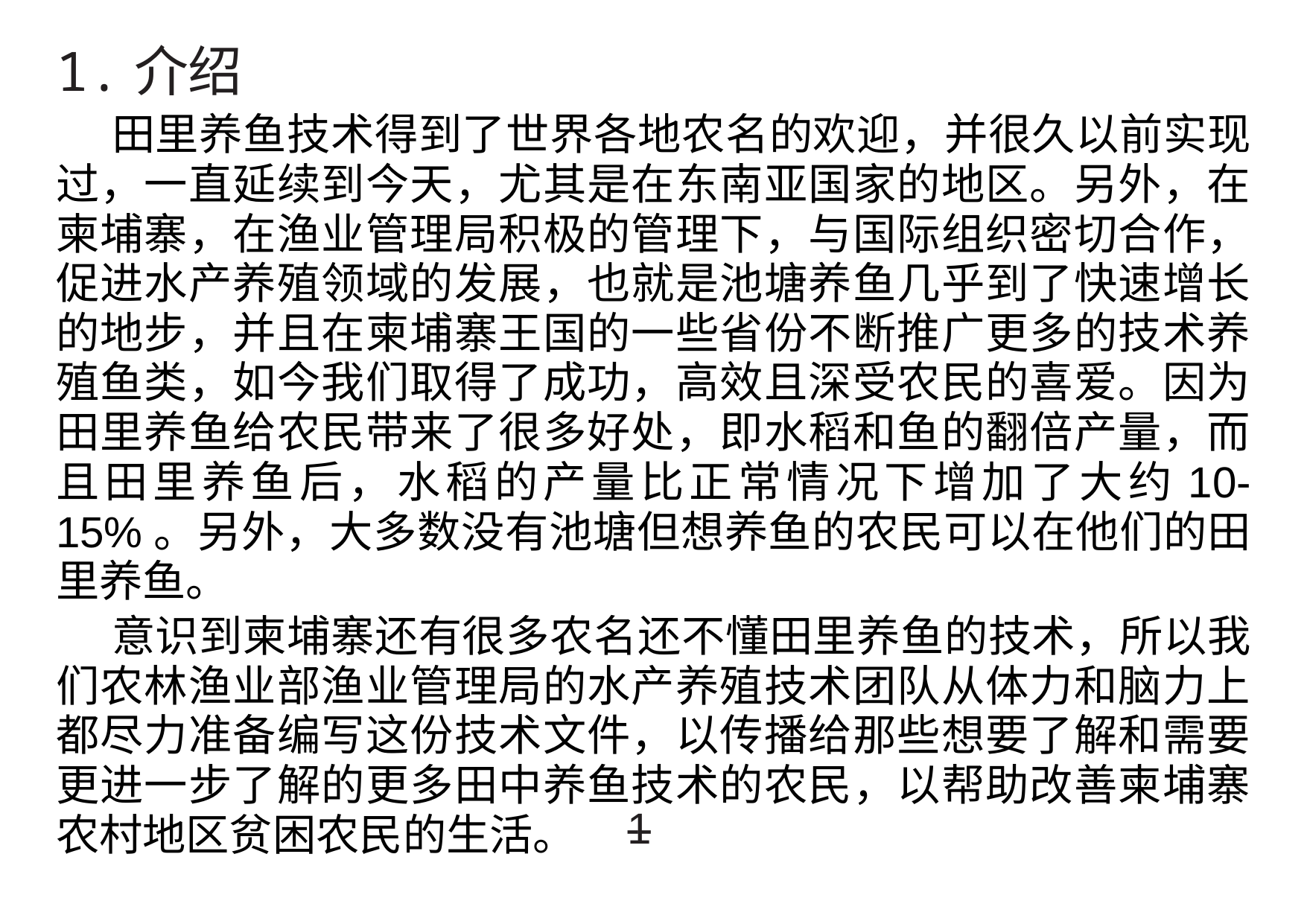

# 1.介绍
田里养鱼技术得到了世界各地农名的欢迎，并很久以前实现过，一直延续到今天，尤其是在东南亚国家的地区。另外，在柬埔寨，在渔业管理局积极的管理下，与国际组织密切合作，促进水产养殖领域的发展，也就是池塘养鱼几乎到了快速增长的地步，并且在柬埔寨王国的一些省份不断推广更多的技术养殖鱼类，如今我们取得了成功，高效且深受农民的喜爱。因为田里养鱼给农民带来了很多好处，即水稻和鱼的翻倍产量，而且田里养鱼后，水稻的产量比正常情况下增加了大约10-15%。另外，大多数没有池塘但想养鱼的农民可以在他们的田里养鱼。
意识到柬埔寨还有很多农名还不懂田里养鱼的技术，所以我们农林渔业部渔业管理局的水产养殖技术团队从体力和脑力上都尽力准备编写这份技术文件，以传播给那些想要了解和需要更进一步了解的更多田中养鱼技术的农民，以帮助改善柬埔寨农村地区贫困农民的生活。
-1-